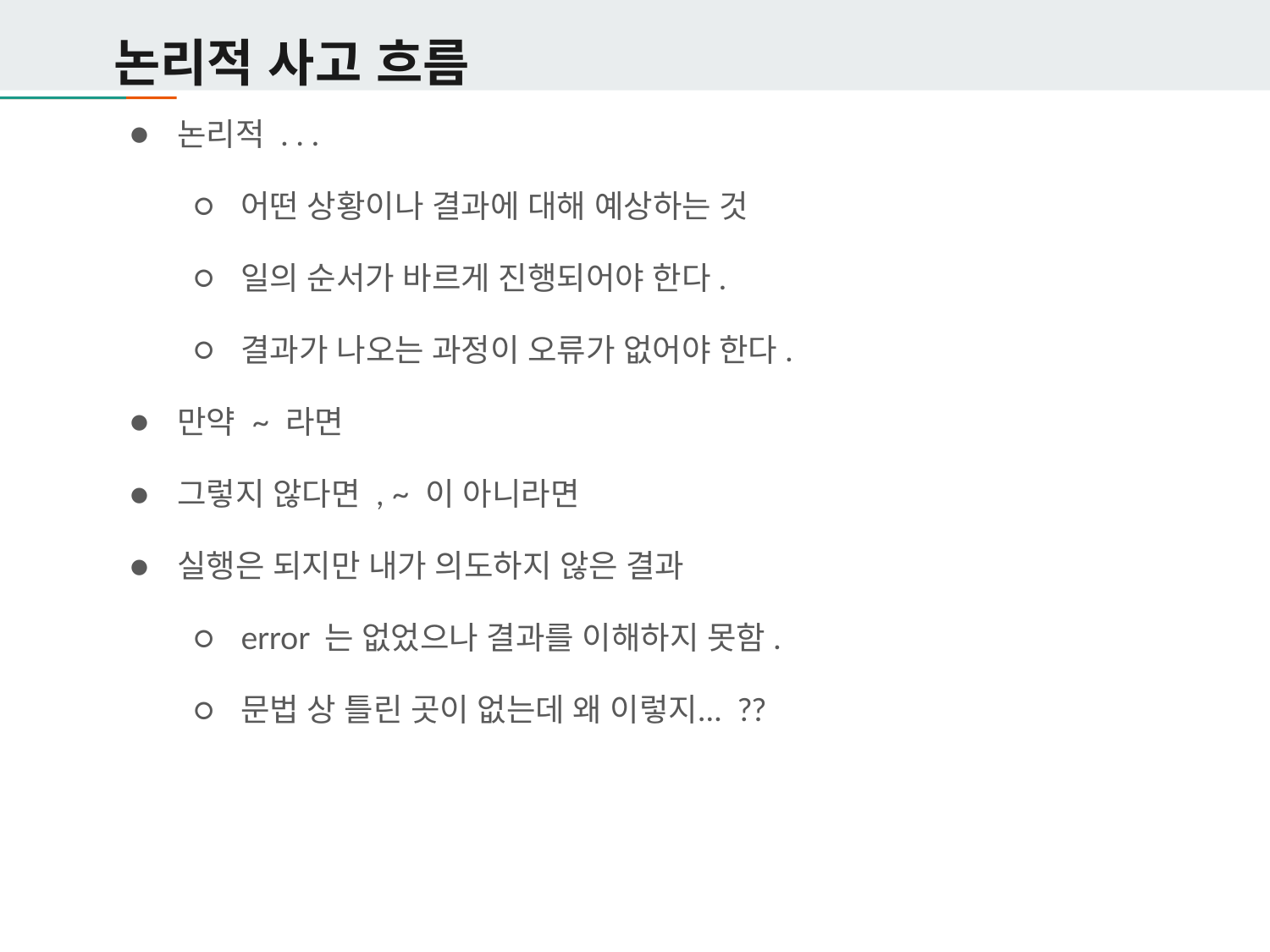

# 논리적 사고 흐름
논리적 . . .
어떤 상황이나 결과에 대해 예상하는 것
일의 순서가 바르게 진행되어야 한다.
결과가 나오는 과정이 오류가 없어야 한다.
만약 ~ 라면
그렇지 않다면 , ~ 이 아니라면
실행은 되지만 내가 의도하지 않은 결과
error 는 없었으나 결과를 이해하지 못함.
문법 상 틀린 곳이 없는데 왜 이렇지… ??